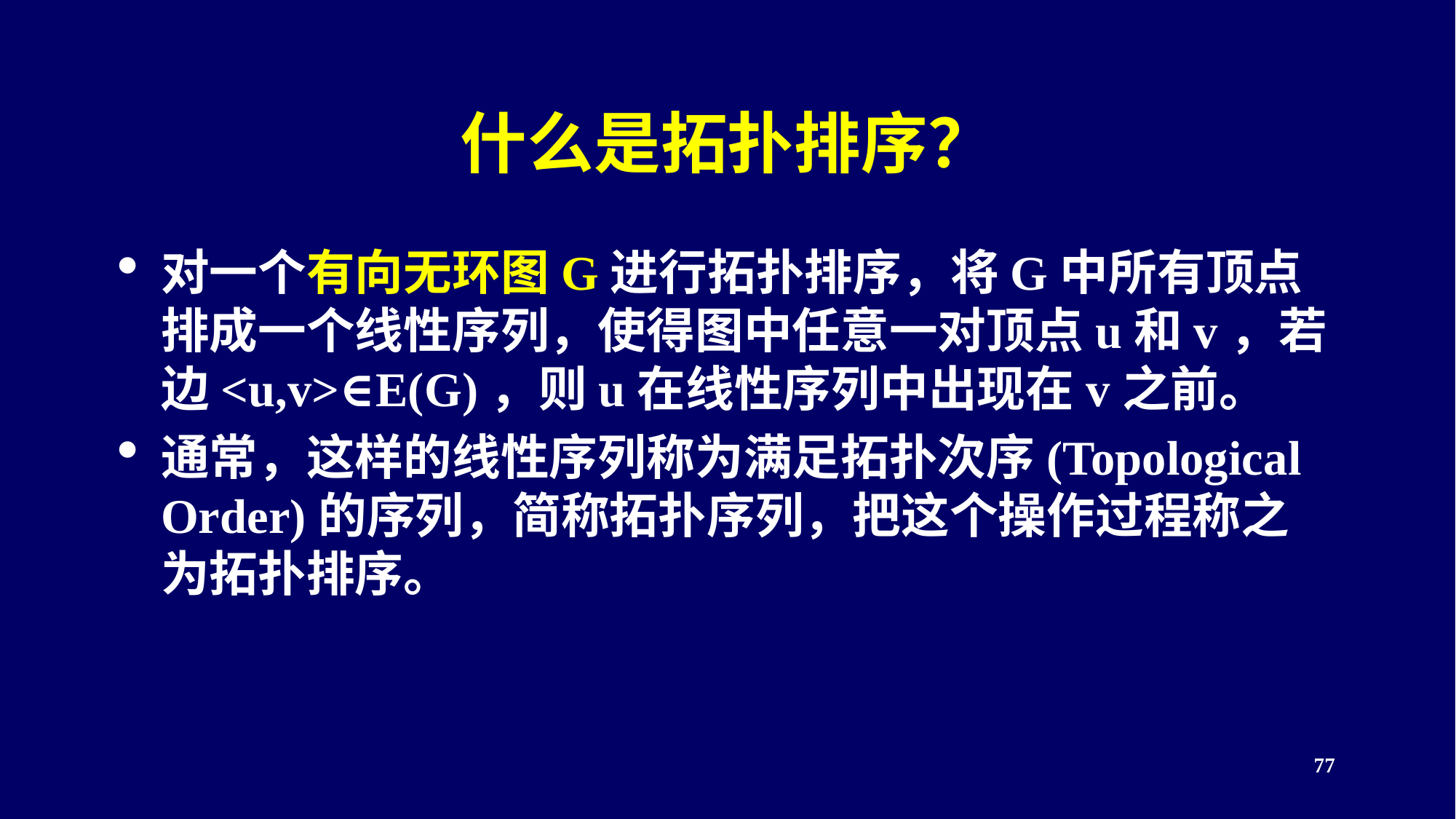

# 什么是拓扑排序？
对一个有向无环图G进行拓扑排序，将G中所有顶点排成一个线性序列，使得图中任意一对顶点u和v，若边<u,v>∈E(G)，则u在线性序列中出现在v之前。
通常，这样的线性序列称为满足拓扑次序(Topological Order)的序列，简称拓扑序列，把这个操作过程称之为拓扑排序。
77